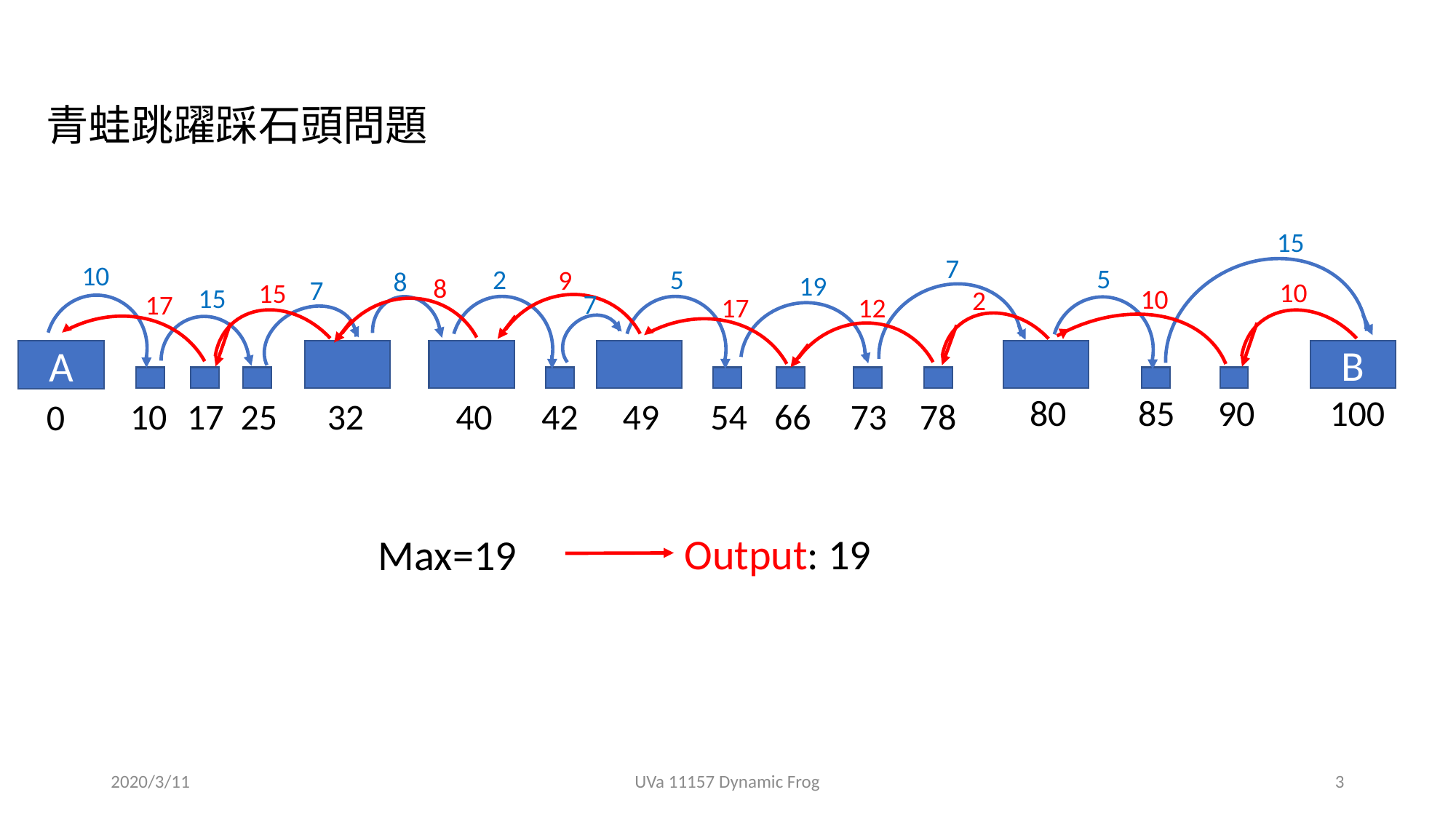

青蛙跳躍踩石頭問題
15
7
10
5
2
5
9
8

19
8
7
10
15
15
10
2
7
17
17
12

A

B

80
85
90
100
10
17
25
32
40
42
49
54
66
73
78
0
Output: 19
Max=19
2020/3/11
UVa 11157 Dynamic Frog
3